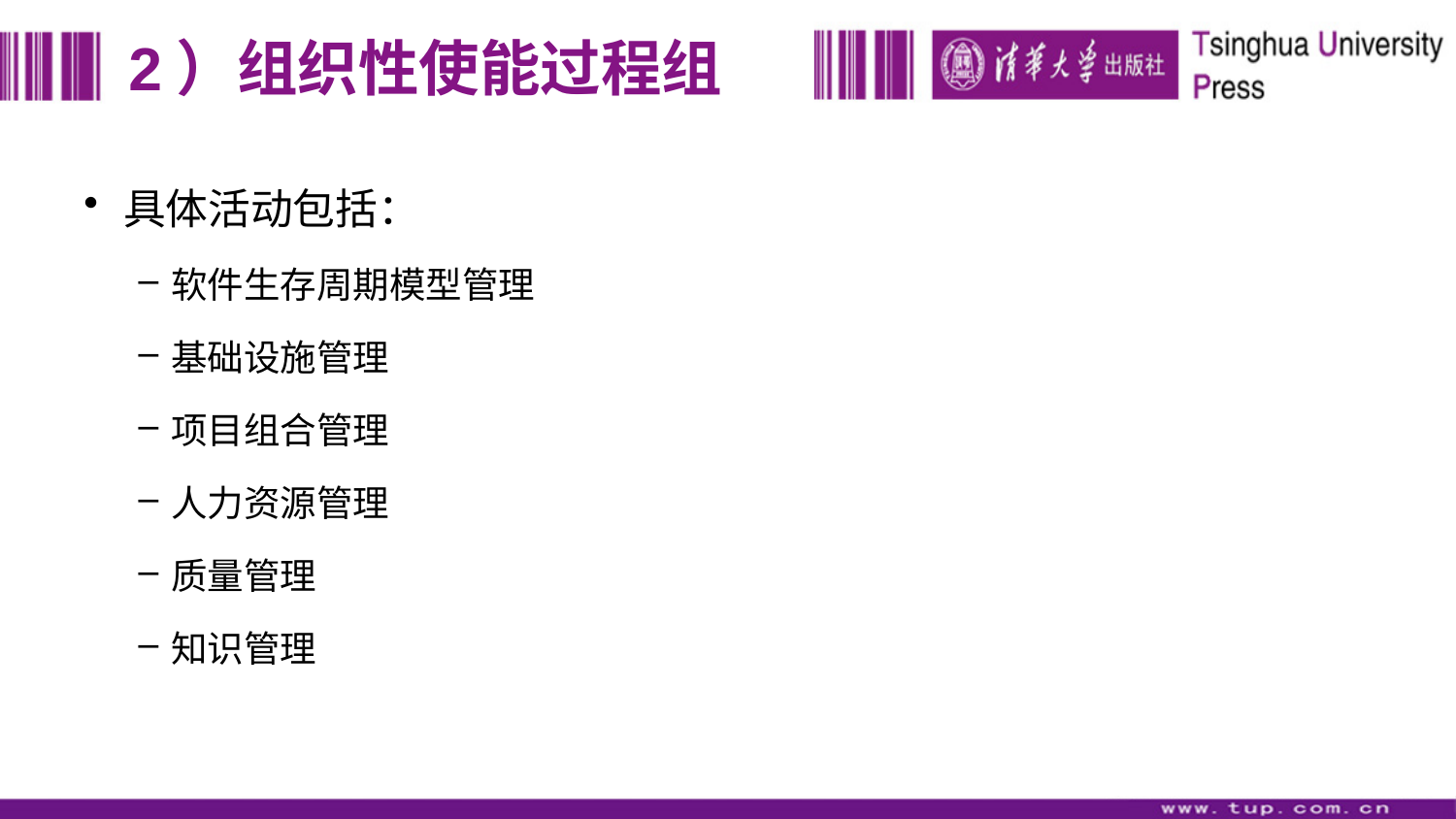

# 2）组织性使能过程组
具体活动包括：
软件生存周期模型管理
基础设施管理
项目组合管理
人力资源管理
质量管理
知识管理